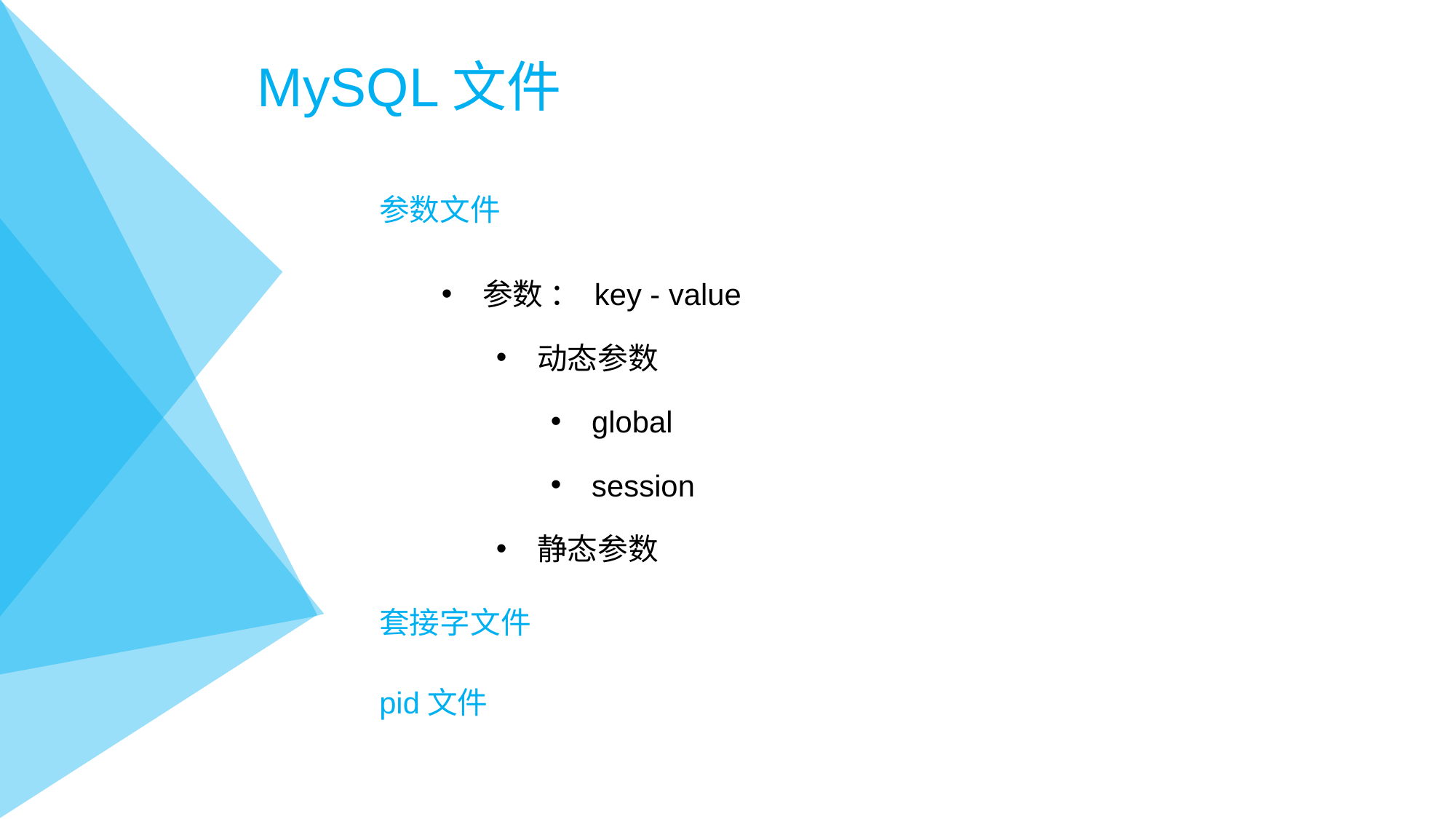

# MySQL文件
参数文件

参数 ： key - value
动态参数
global
session
静态参数
套接字文件
pid文件